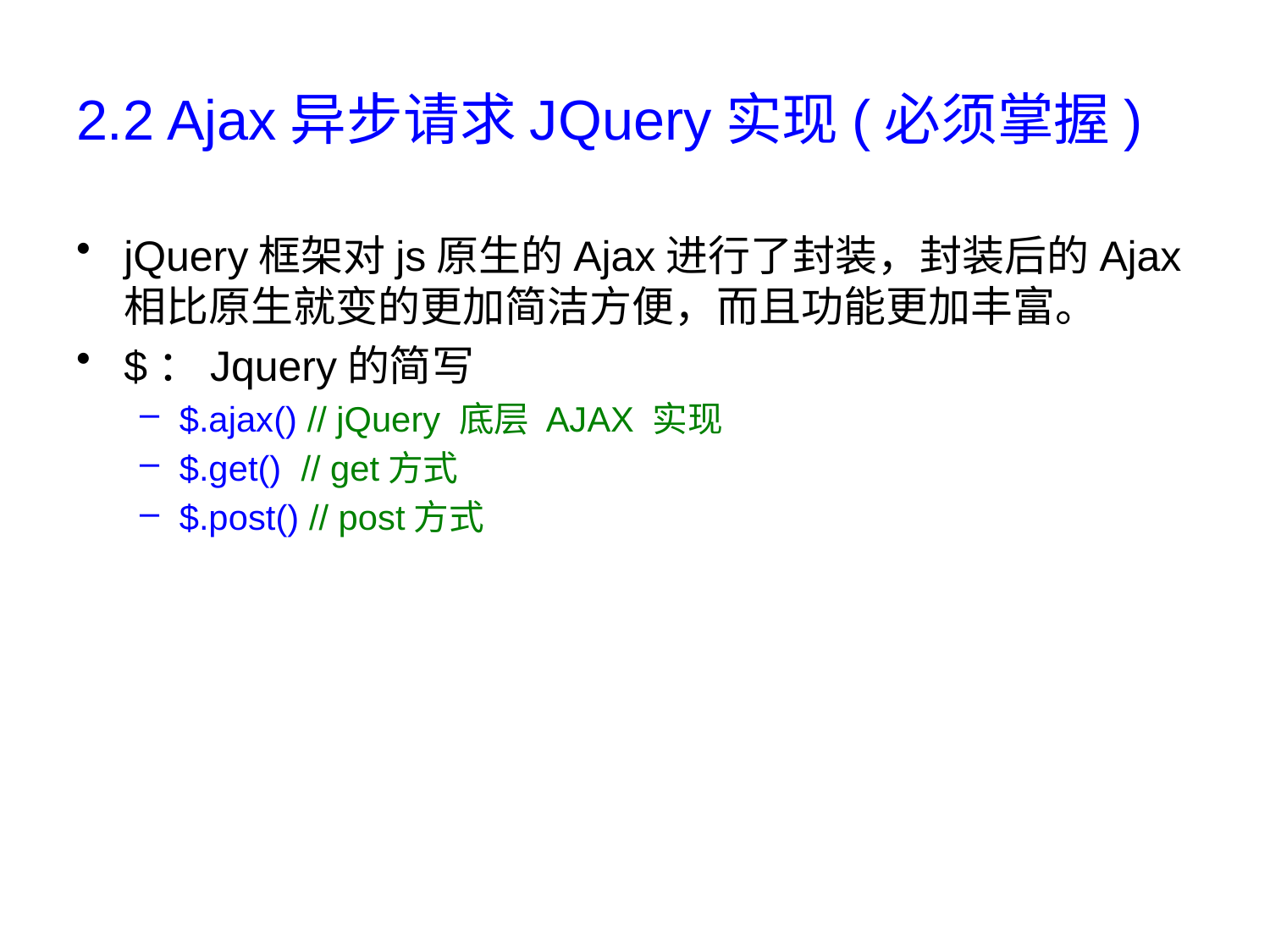

# 2.2 Ajax异步请求JQuery实现(必须掌握)
jQuery框架对js原生的Ajax进行了封装，封装后的Ajax相比原生就变的更加简洁方便，而且功能更加丰富。
$：Jquery的简写
$.ajax() // jQuery 底层 AJAX 实现
$.get()  // get方式
$.post() // post方式